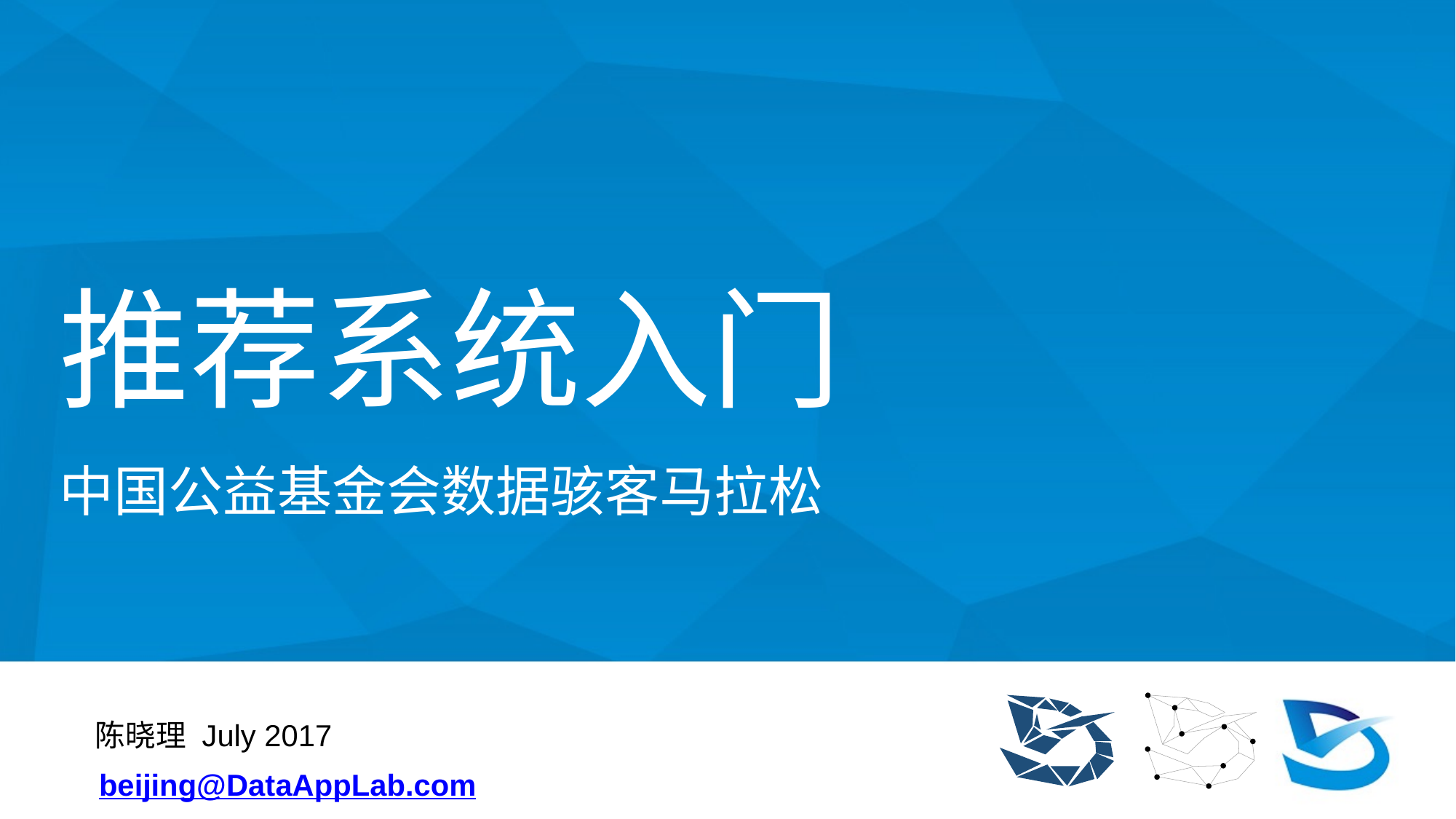

# 推荐系统入门
中国公益基金会数据骇客马拉松

陈晓理 July 2017
beijing@DataAppLab.com